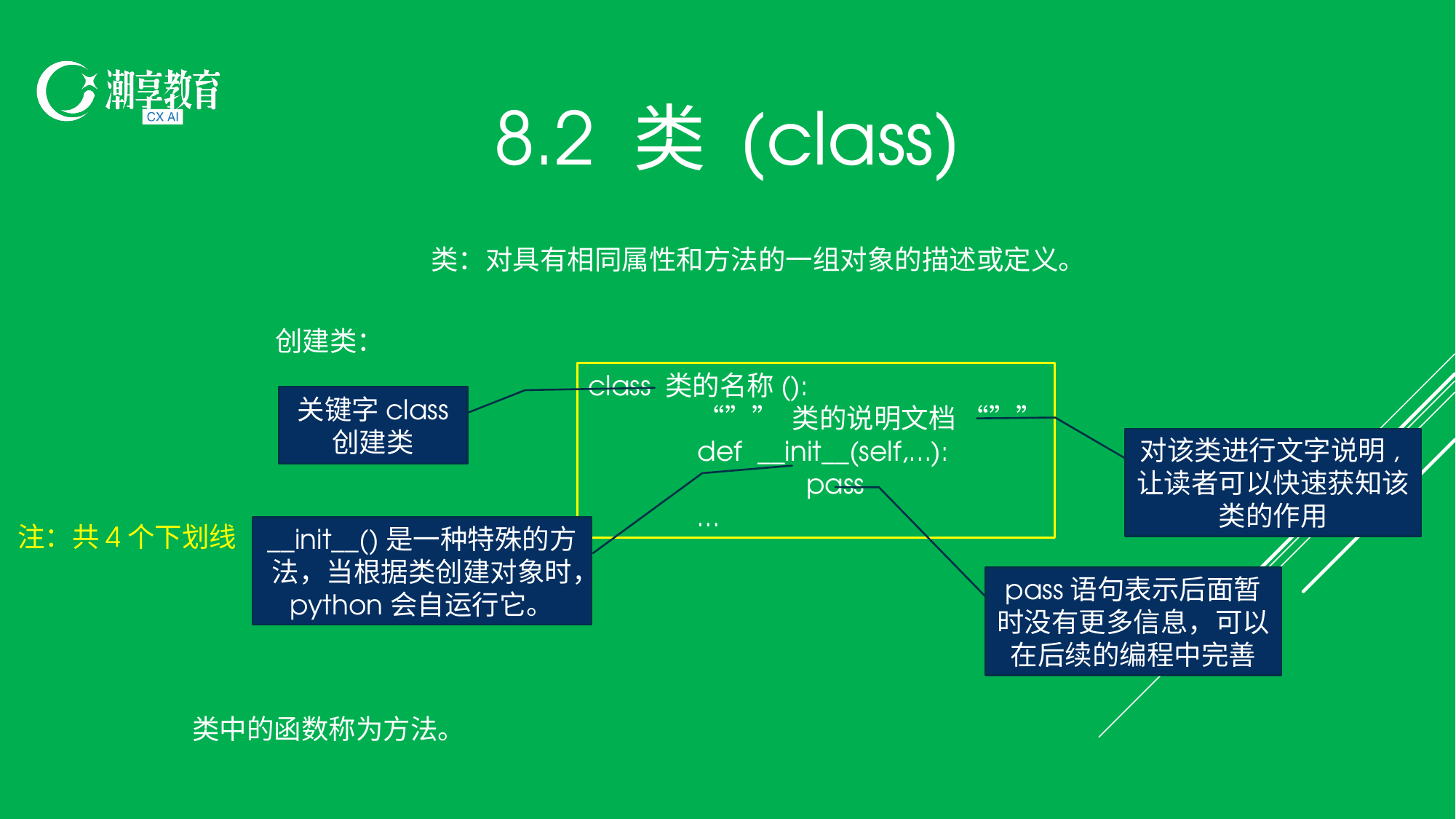

8.2 类 (class)
类：对具有相同属性和方法的一组对象的描述或定义。
创建类：
class 类的名称():
	“”” 类的说明文档 “””
	def  __init__(self,…):
		pass
	…
关键字class 创建类
对该类进行文字说明,让读者可以快速获知该类的作用
注：共4个下划线
__init__()是一种特殊的方法，当根据类创建对象时，python会自运行它。
pass语句表示后面暂时没有更多信息，可以在后续的编程中完善
类中的函数称为方法。